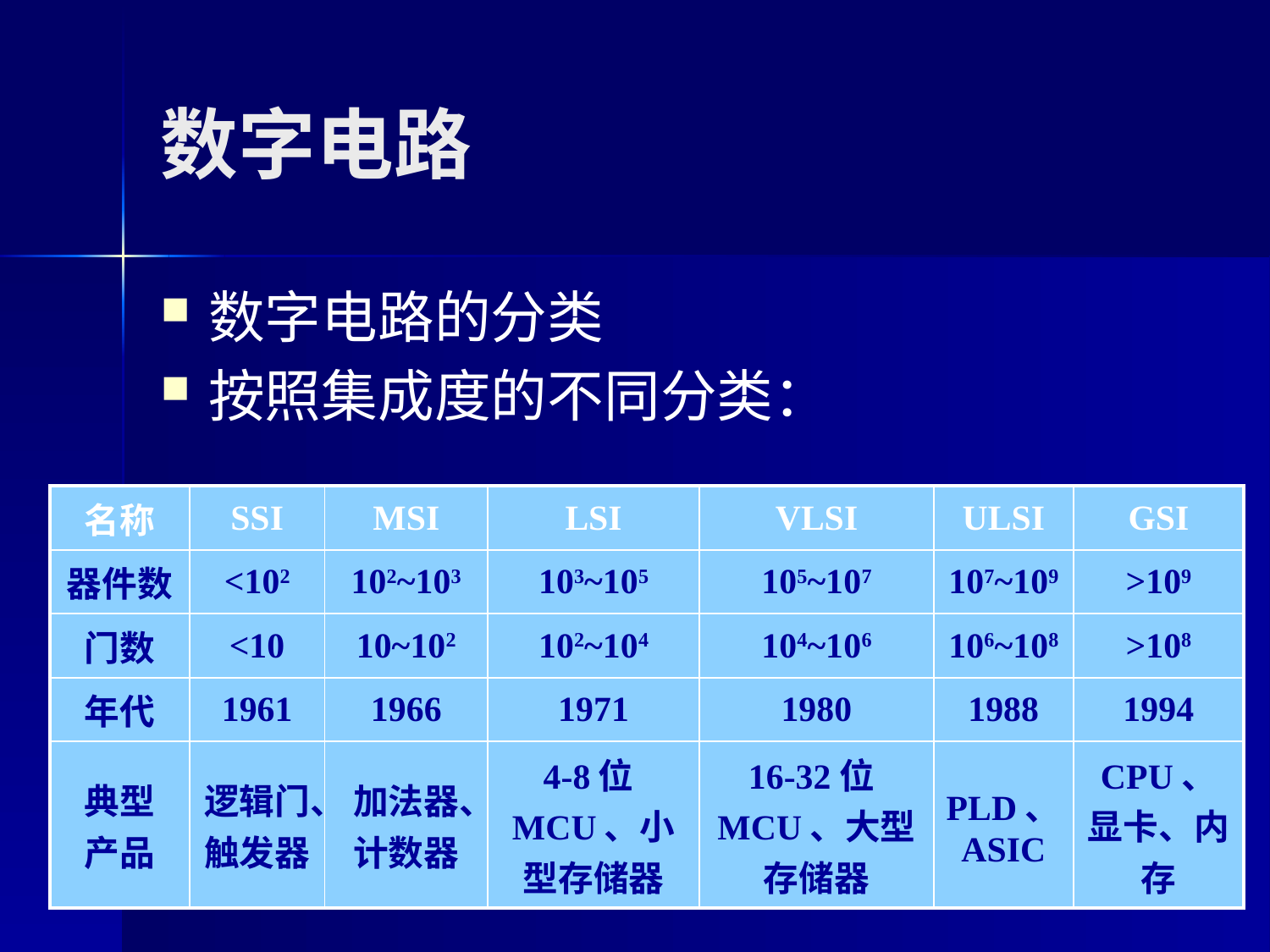

# 数字电路
数字电路的分类
按照集成度的不同分类：

| 名称 | SSI | MSI | LSI | VLSI | ULSI | GSI |
| --- | --- | --- | --- | --- | --- | --- |
| 器件数 | <102 | 102~103 | 103~105 | 105~107 | 107~109 | >109 |
| 门数 | <10 | 10~102 | 102~104 | 104~106 | 106~108 | >108 |
| 年代 | 1961 | 1966 | 1971 | 1980 | 1988 | 1994 |
| 典型 产品 | 逻辑门、触发器 | 加法器、计数器 | 4-8位MCU、小型存储器 | 16-32位MCU、大型存储器 | PLD、ASIC | CPU、显卡、内存 |